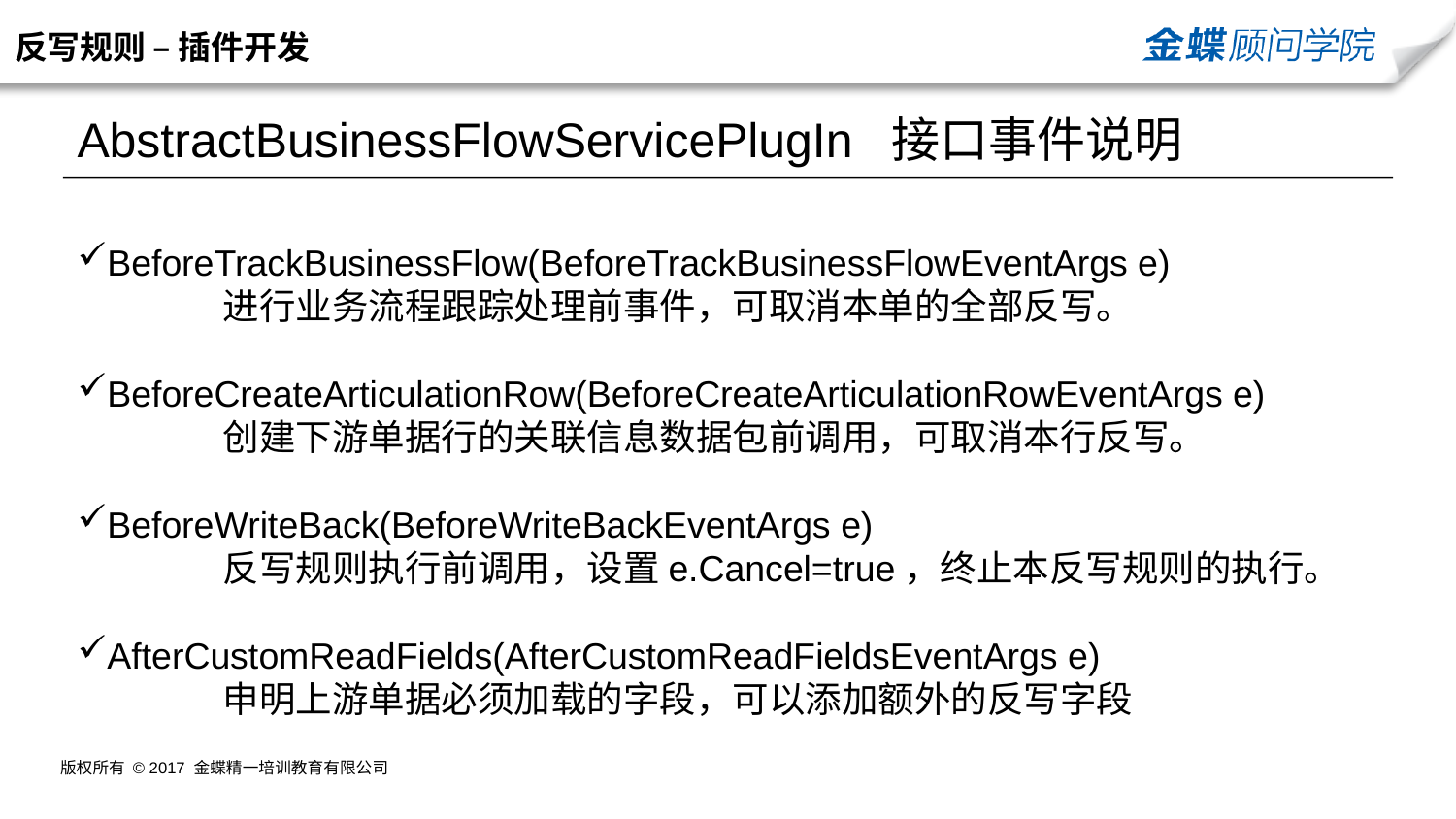

反写规则 – 插件开发

AbstractBusinessFlowServicePlugIn  接口事件说明

BeforeTrackBusinessFlow(BeforeTrackBusinessFlowEventArgs e)
	进行业务流程跟踪处理前事件，可取消本单的全部反写。

BeforeCreateArticulationRow(BeforeCreateArticulationRowEventArgs e)
	创建下游单据行的关联信息数据包前调用，可取消本行反写。

BeforeWriteBack(BeforeWriteBackEventArgs e)
	反写规则执行前调用，设置e.Cancel=true，终止本反写规则的执行。

AfterCustomReadFields(AfterCustomReadFieldsEventArgs e)
	申明上游单据必须加载的字段，可以添加额外的反写字段